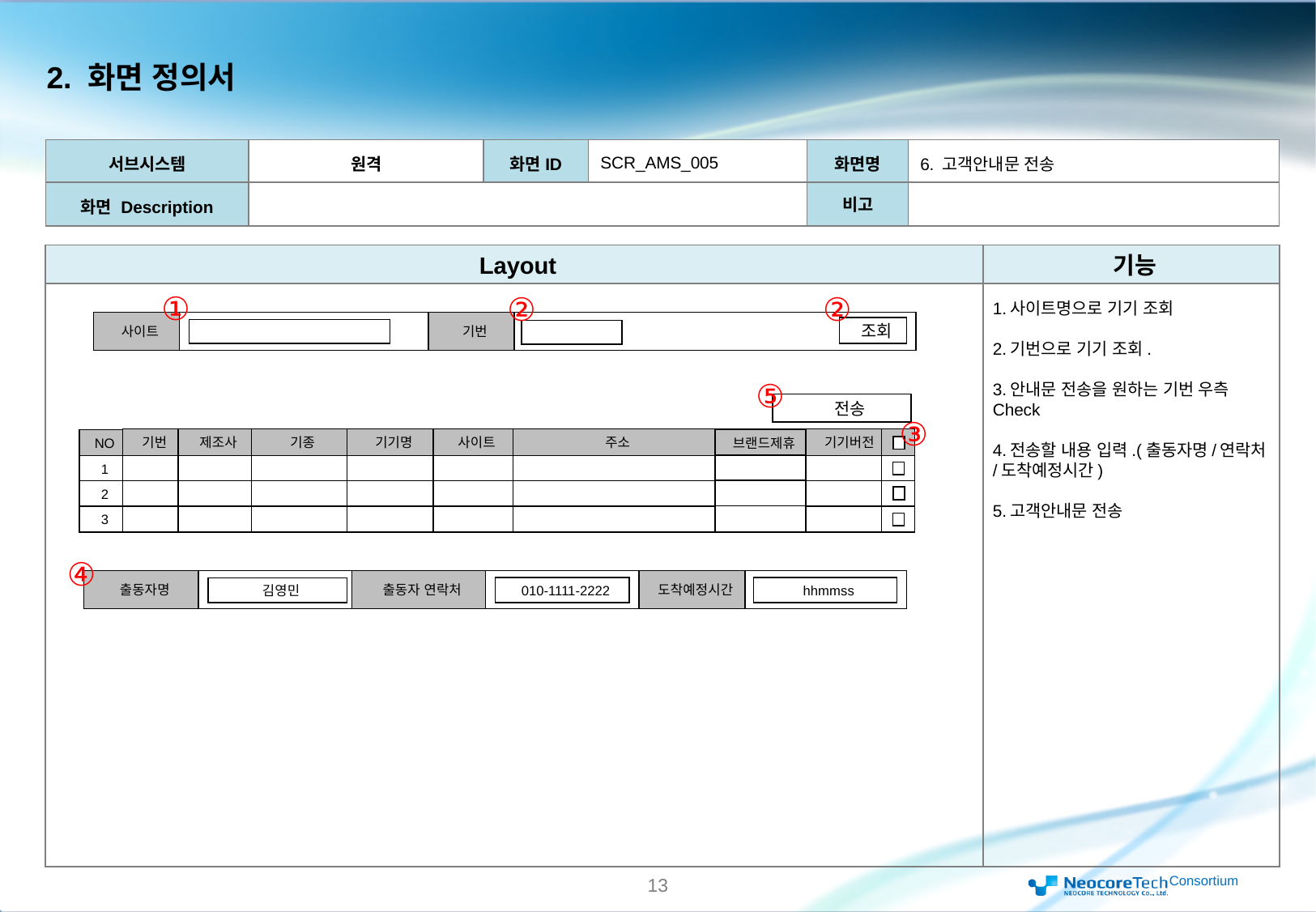

2. 화면 정의서
| 서브시스템 | 원격 | 화면ID | SCR\_AMS\_005 | 화면명 | 6. 고객안내문 전송 |
| --- | --- | --- | --- | --- | --- |
| 화면 Description |  |  |  | 비고 |  |
Layout
기능
①
1.사이트명으로 기기 조회
2.기번으로 기기 조회.

3.안내문 전송을 원하는 기번 우측 Check

4.전송할 내용 입력.(출동자명/연락처/도착예정시간)

5.고객안내문 전송

②
②

사이트
기번
조회

⑤
 전송
③
기번
제조사
기종
기기명
사이트
주소
기기버전

브랜드제휴
NO

1

2

3

④

출동자명
출동자 연락처
도착예정시간
010-1111-2222
hhmmss
김영민